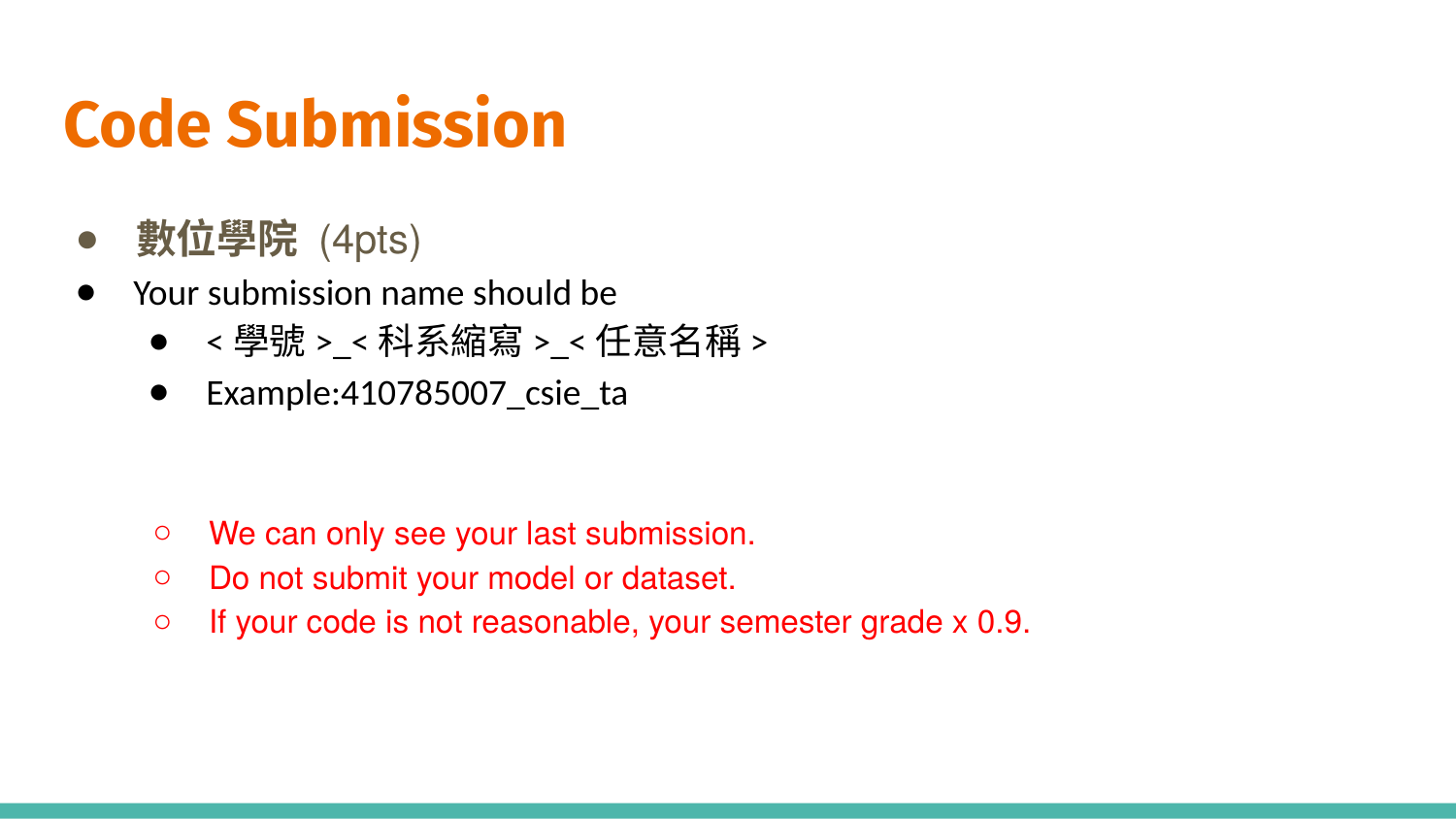

# Code Submission
數位學院 (4pts)
Your submission name should be
<學號>_<科系縮寫>_<任意名稱>
Example:410785007_csie_ta

We can only see your last submission.
Do not submit your model or dataset.
If your code is not reasonable, your semester grade x 0.9.